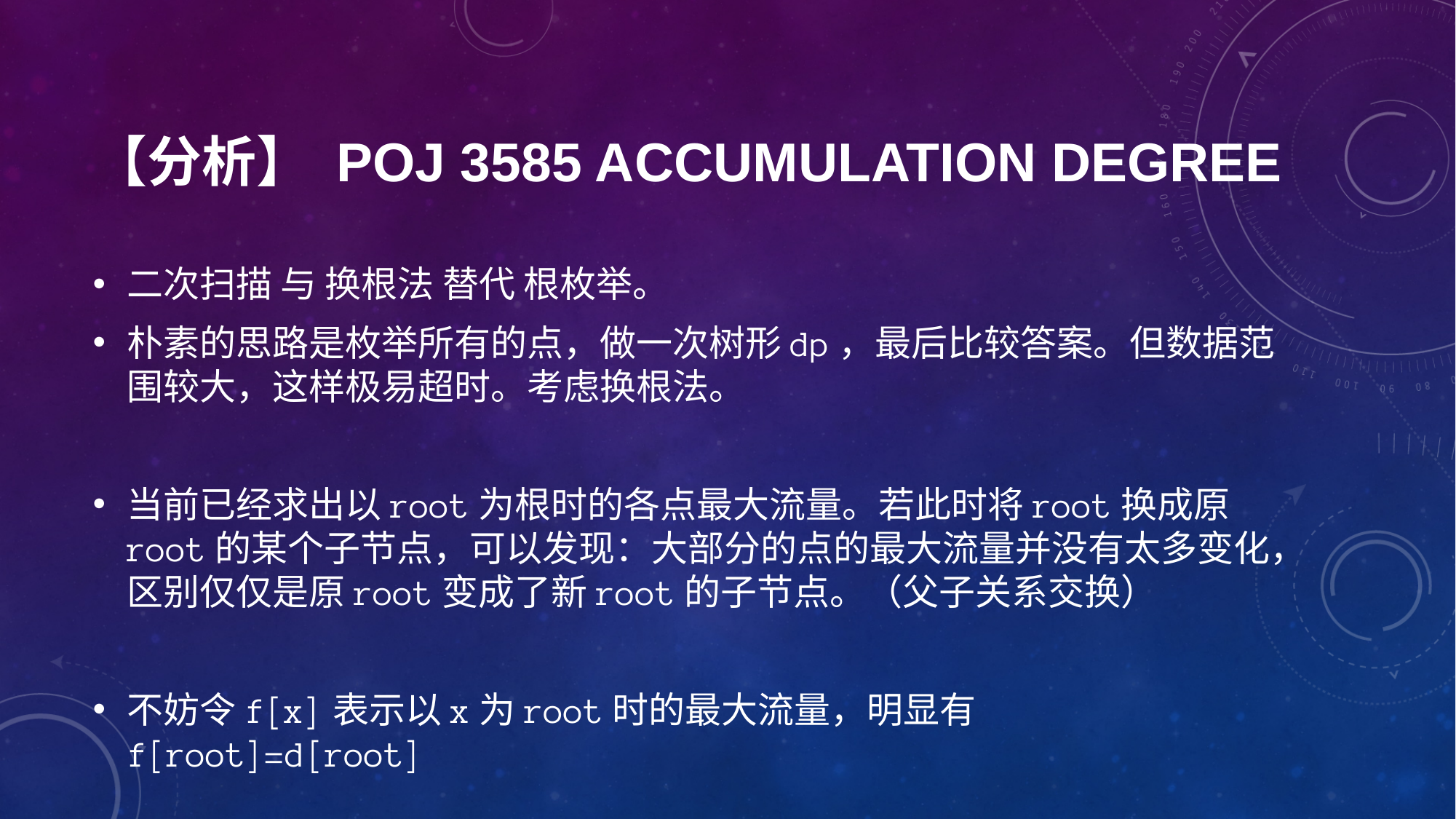

# 【分析】 POJ 3585 Accumulation Degree
二次扫描 与 换根法 替代 根枚举。
朴素的思路是枚举所有的点，做一次树形dp，最后比较答案。但数据范围较大，这样极易超时。考虑换根法。

当前已经求出以root为根时的各点最大流量。若此时将root换成原root的某个子节点，可以发现：大部分的点的最大流量并没有太多变化，区别仅仅是原root变成了新root的子节点。（父子关系交换）

不妨令f[x]表示以x为root时的最大流量，明显有f[root]=d[root]